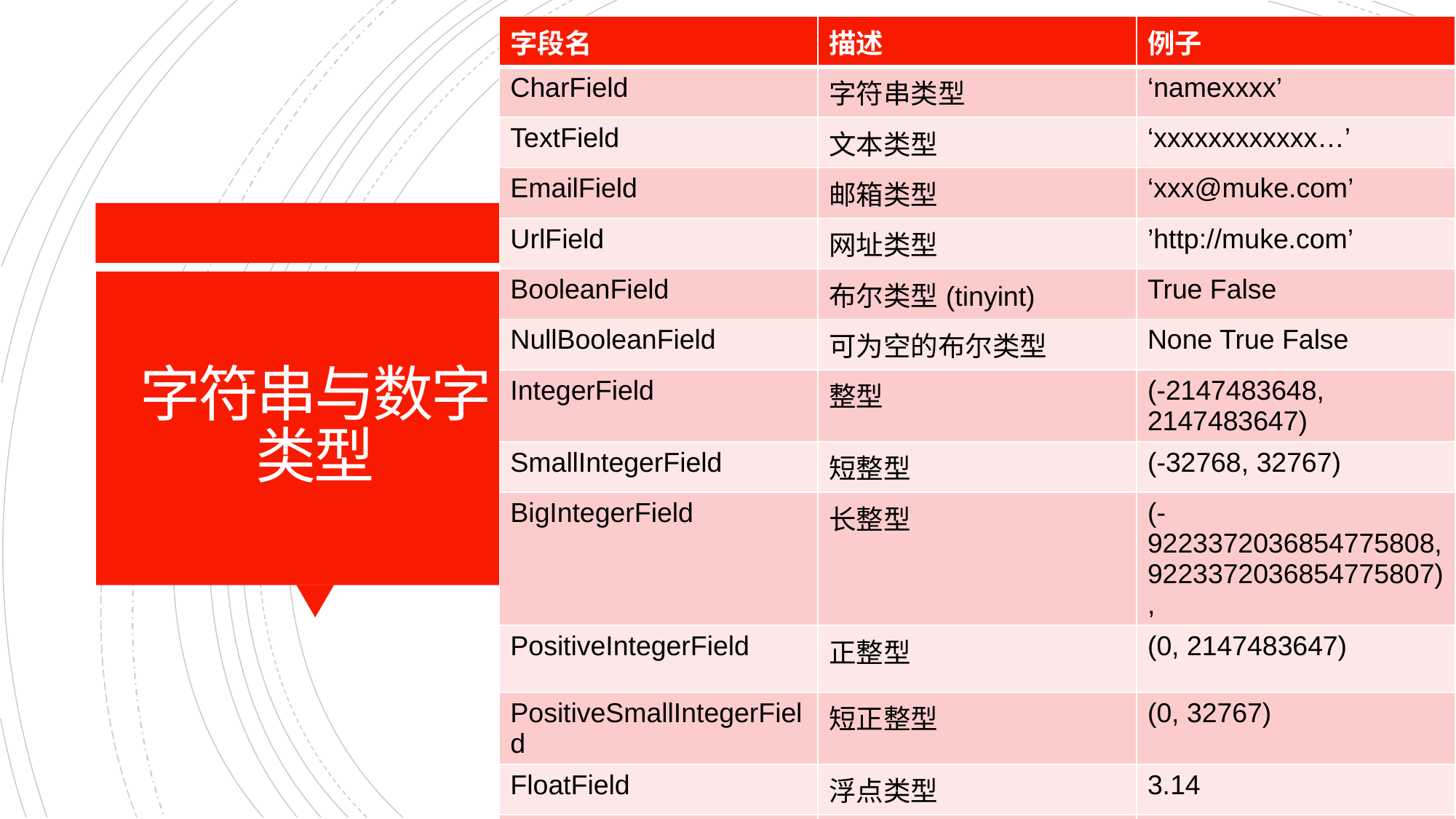

| 字段名 | 描述 | 例子 |
| --- | --- | --- |
| CharField | 字符串类型 | ‘namexxxx’ |
| TextField | 文本类型 | ‘xxxxxxxxxxxx…’ |
| EmailField | 邮箱类型 | ‘xxx@muke.com’ |
| UrlField | 网址类型 | ’http://muke.com’ |
| BooleanField | 布尔类型(tinyint) | True False |
| NullBooleanField | 可为空的布尔类型 | None True False |
| IntegerField | 整型 | (-2147483648, 2147483647) |
| SmallIntegerField | 短整型 | (-32768, 32767) |
| BigIntegerField | 长整型 | (-9223372036854775808, 9223372036854775807), |
| PositiveIntegerField | 正整型 | (0, 2147483647) |
| PositiveSmallIntegerField | 短正整型 | (0, 32767) |
| FloatField | 浮点类型 | 3.14 |
| DecimalField | 十进制小树 | 12345.123123 |
# 字符串与数字类型